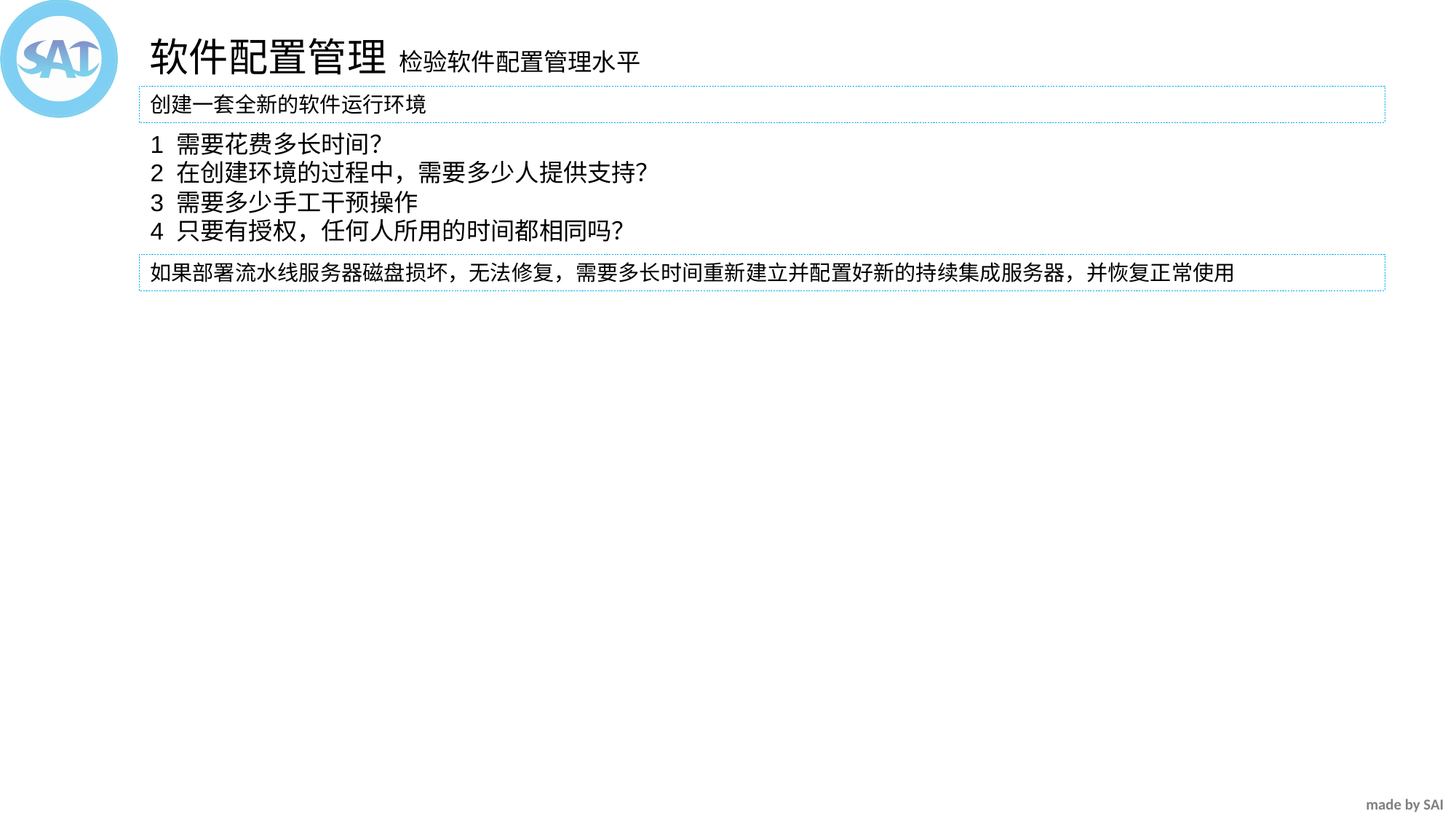

软件配置管理
检验软件配置管理水平
创建一套全新的软件运行环境
1 需要花费多长时间？
2 在创建环境的过程中，需要多少人提供支持？
3 需要多少手工干预操作
4 只要有授权，任何人所用的时间都相同吗？
如果部署流水线服务器磁盘损坏，无法修复，需要多长时间重新建立并配置好新的持续集成服务器，并恢复正常使用